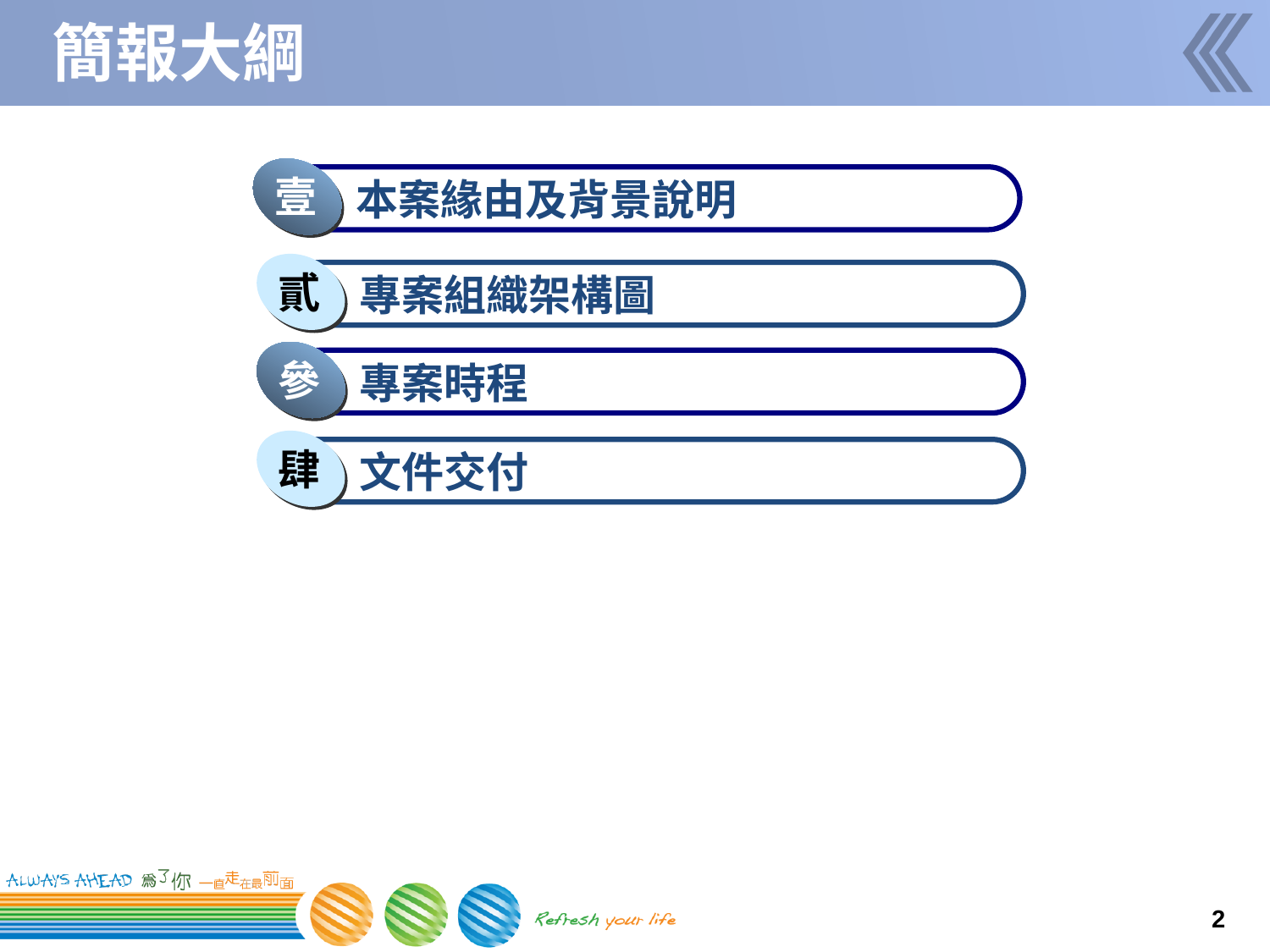

# 簡報大綱

壹

本案緣由及背景說明

貳

專案組織架構圖

參

專案時程

肆

文件交付
2